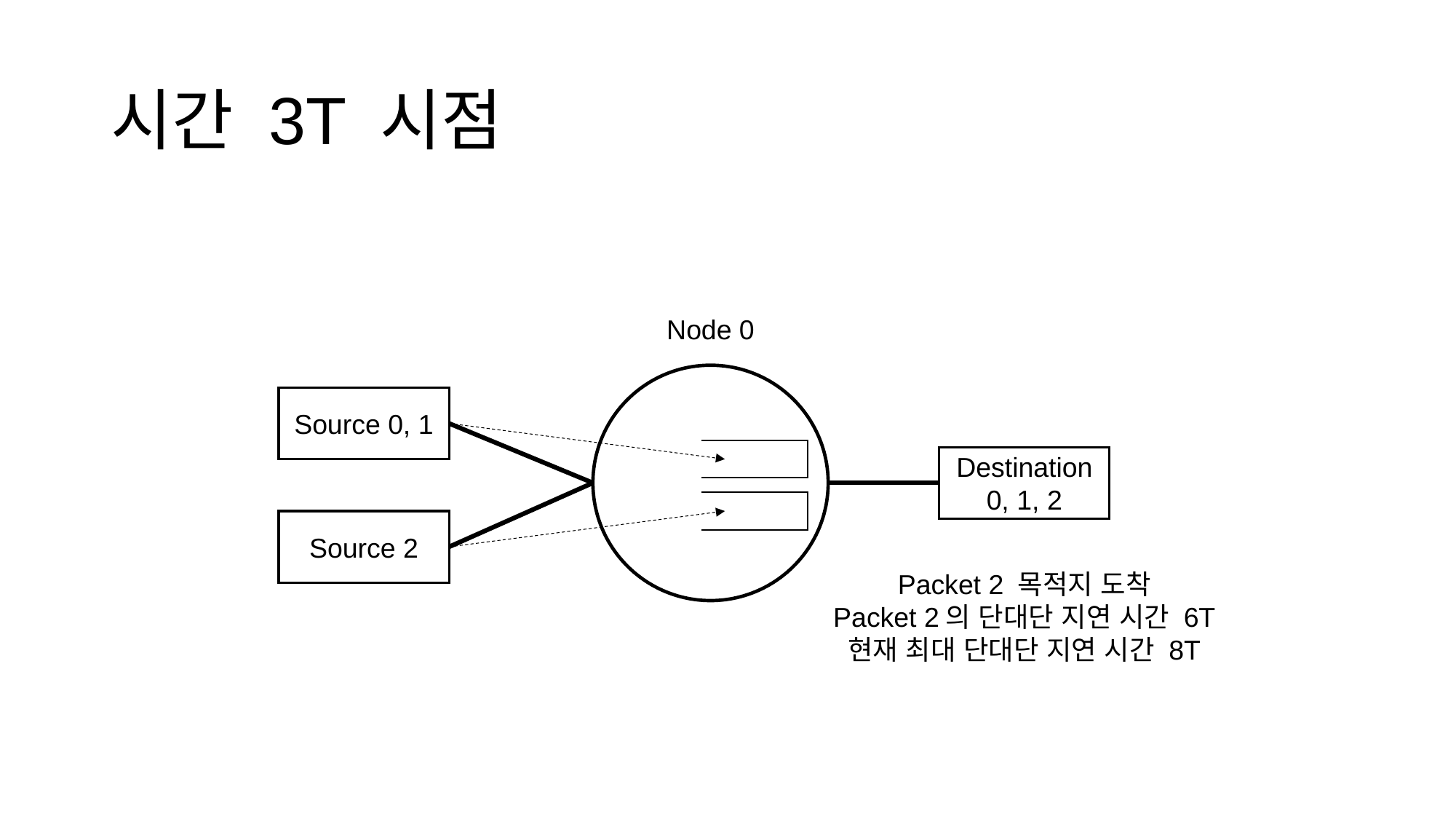

# 시간 3T 시점
Node 0

Source 0, 1

Destination 0, 1, 2

Source 2
Packet 2 목적지 도착
Packet 2의 단대단 지연 시간 6T
현재 최대 단대단 지연 시간 8T